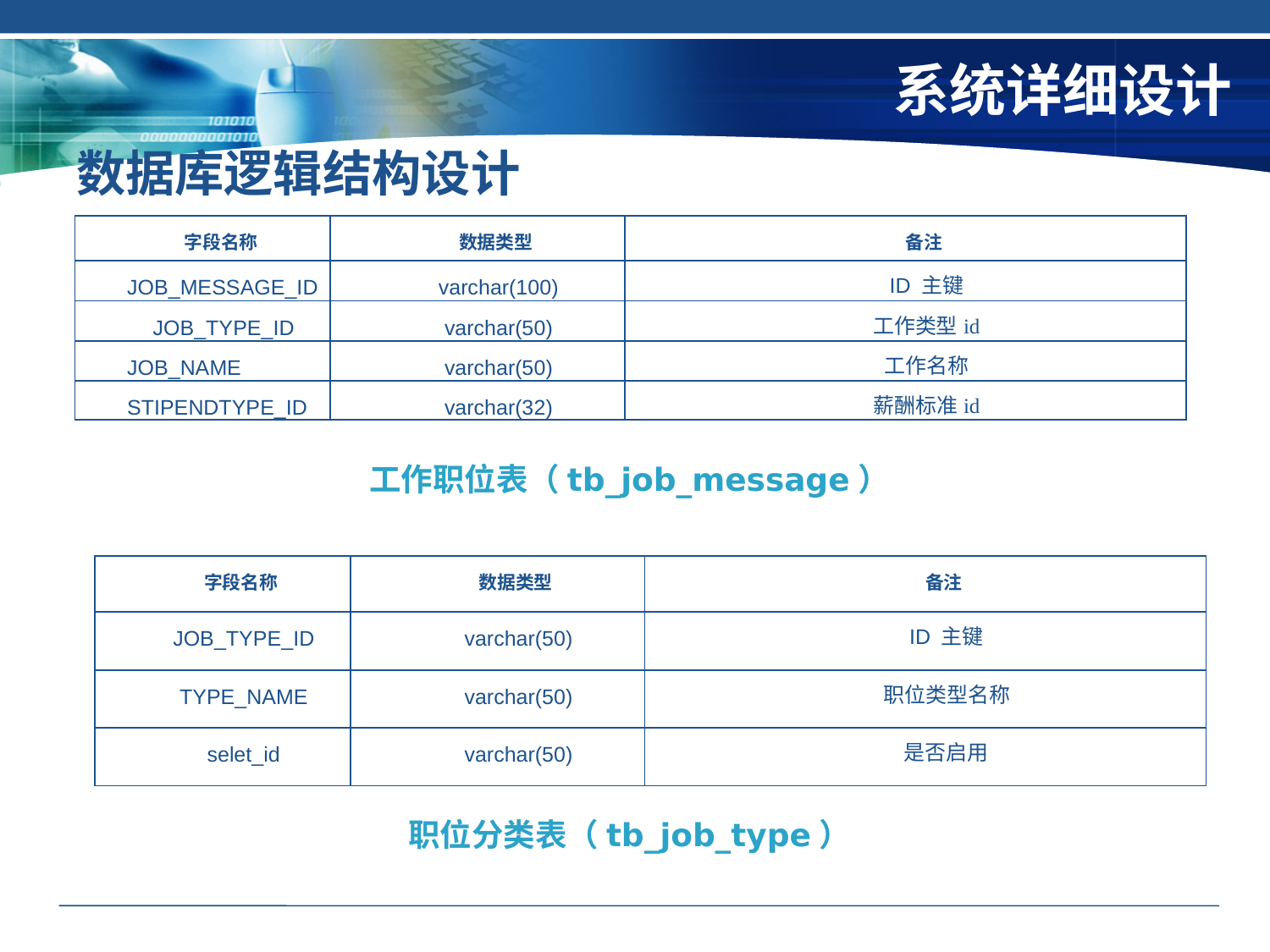

# 系统详细设计
数据库逻辑结构设计

工作职位表（tb_job_message）

职位分类表（tb_job_type）

| 字段名称 | 数据类型 | 备注 |
| --- | --- | --- |
| JOB\_MESSAGE\_ID | varchar(100) | ID 主键 |
| JOB\_TYPE\_ID | varchar(50) | 工作类型id |
| JOB\_NAME | varchar(50) | 工作名称 |
| STIPENDTYPE\_ID | varchar(32) | 薪酬标准id |
| 字段名称 | 数据类型 | 备注 |
| --- | --- | --- |
| JOB\_TYPE\_ID | varchar(50) | ID 主键 |
| TYPE\_NAME | varchar(50) | 职位类型名称 |
| selet\_id | varchar(50) | 是否启用 |